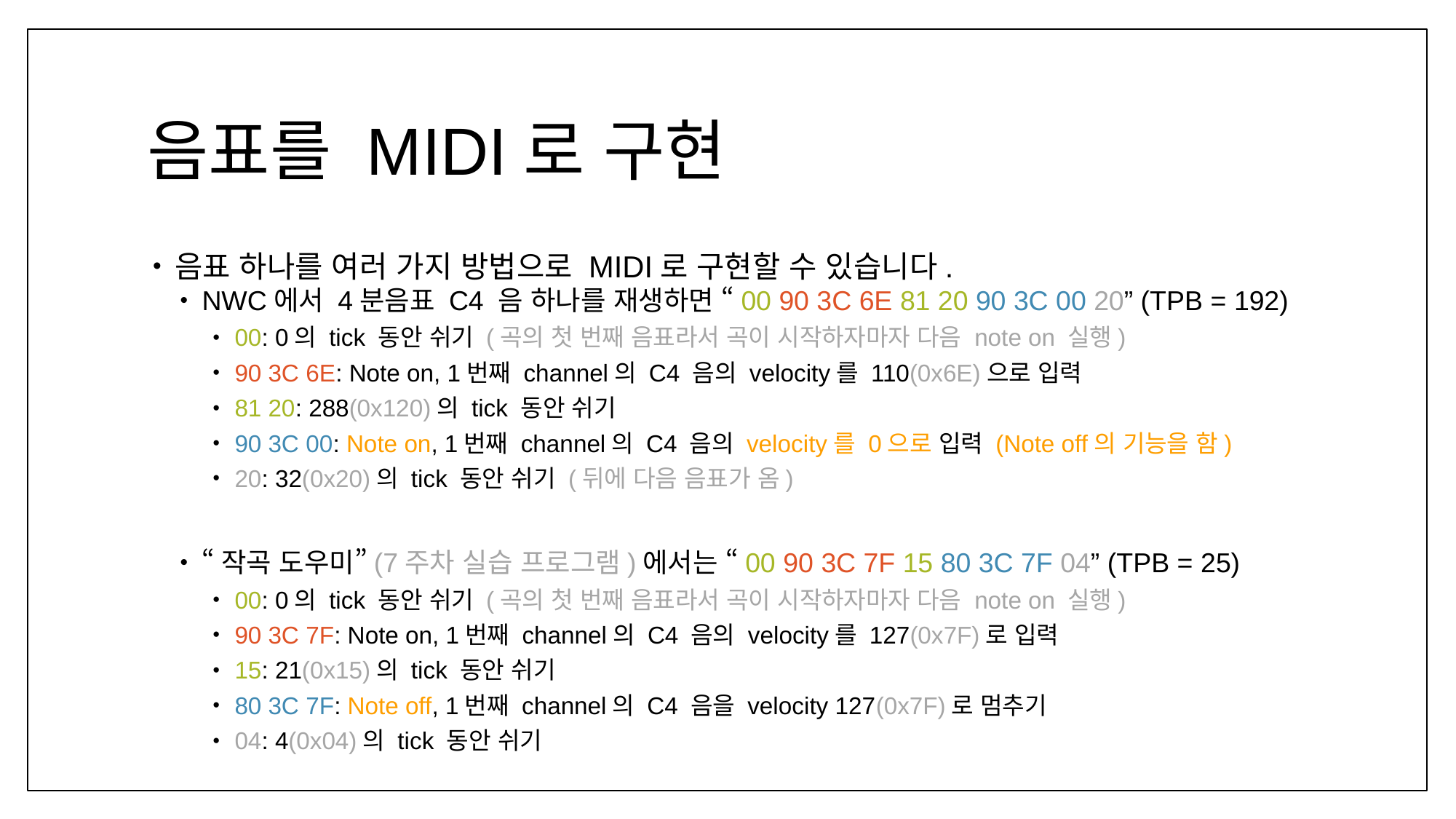

# 음표를 MIDI로 구현
음표 하나를 여러 가지 방법으로 MIDI로 구현할 수 있습니다.
NWC에서 4분음표 C4 음 하나를 재생하면 “00 90 3C 6E 81 20 90 3C 00 20” (TPB = 192)
00: 0의 tick 동안 쉬기 (곡의 첫 번째 음표라서 곡이 시작하자마자 다음 note on 실행)
90 3C 6E: Note on, 1번째 channel의 C4 음의 velocity를 110(0x6E)으로 입력
81 20: 288(0x120)의 tick 동안 쉬기
90 3C 00: Note on, 1번째 channel의 C4 음의 velocity를 0으로 입력 (Note off의 기능을 함)
20: 32(0x20)의 tick 동안 쉬기 (뒤에 다음 음표가 옴)

“작곡 도우미”(7주차 실습 프로그램)에서는 “00 90 3C 7F 15 80 3C 7F 04” (TPB = 25)
00: 0의 tick 동안 쉬기 (곡의 첫 번째 음표라서 곡이 시작하자마자 다음 note on 실행)
90 3C 7F: Note on, 1번째 channel의 C4 음의 velocity를 127(0x7F)로 입력
15: 21(0x15)의 tick 동안 쉬기
80 3C 7F: Note off, 1번째 channel의 C4 음을 velocity 127(0x7F)로 멈추기
04: 4(0x04)의 tick 동안 쉬기